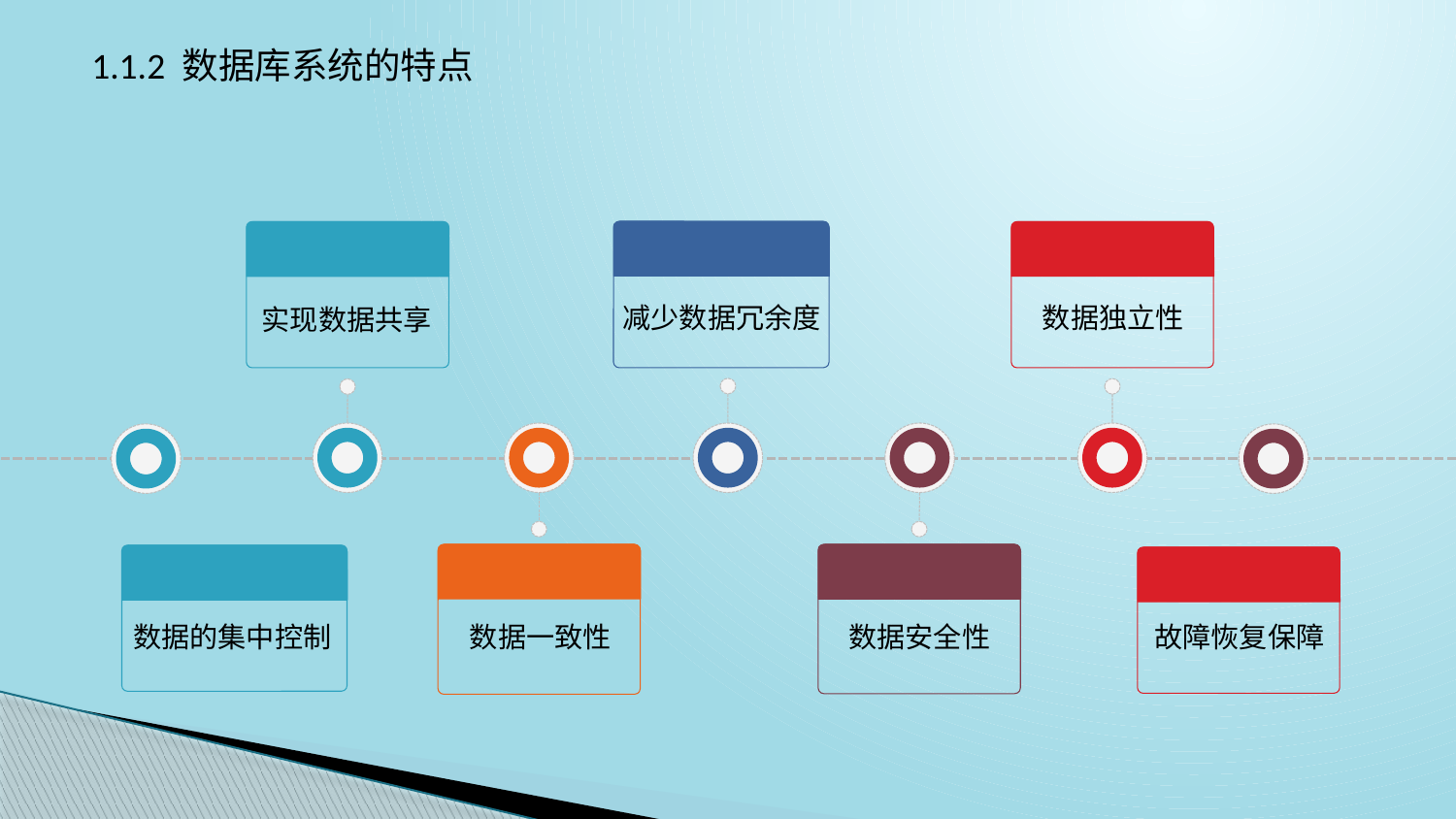

1.1.2 数据库系统的特点

减少数据冗余度

数据独立性
实现数据共享

故障恢复保障
数据的集中控制
数据一致性
数据安全性